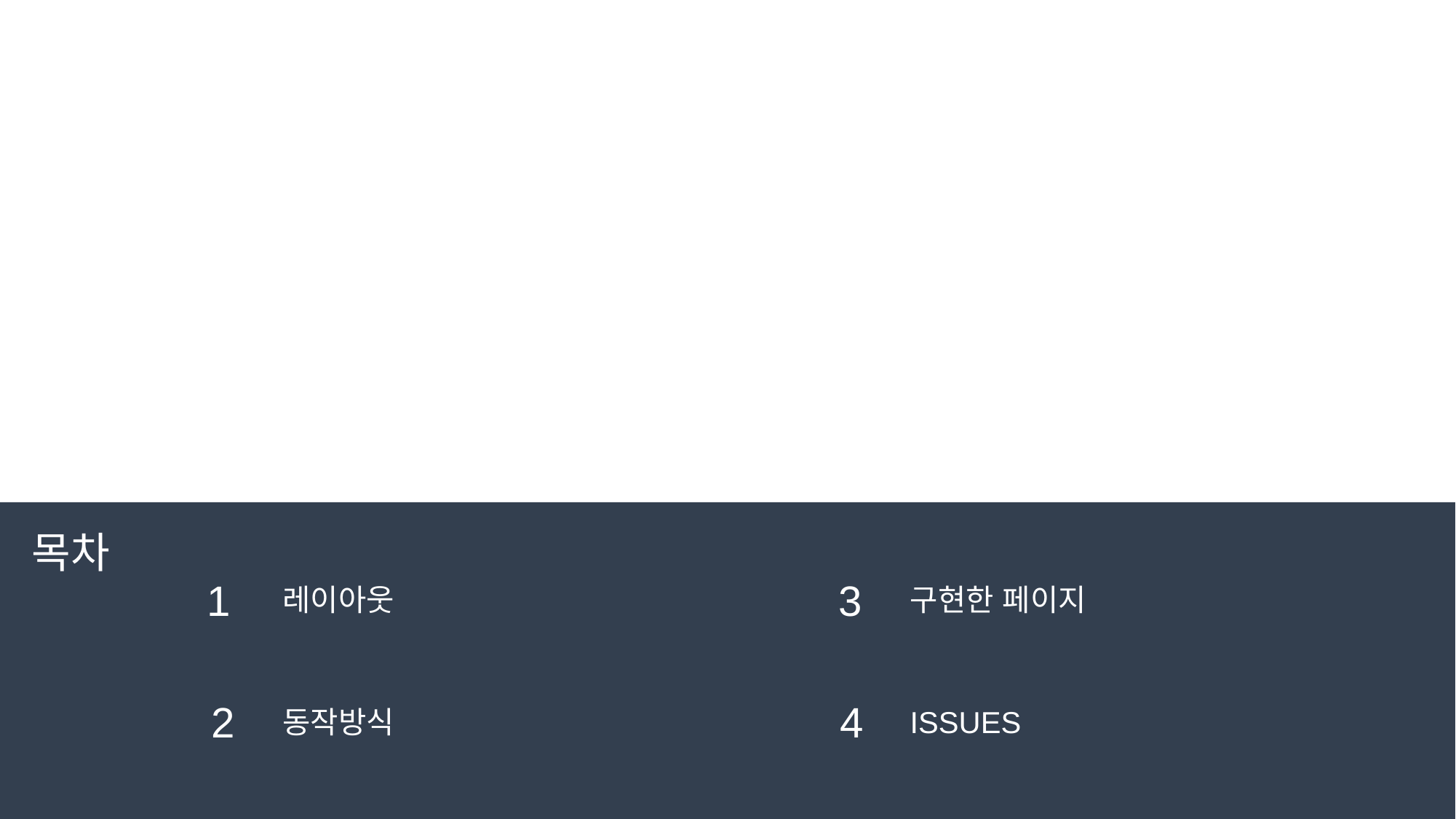

목차
1
레이아웃
3
구현한 페이지
2
동작방식
4
ISSUES